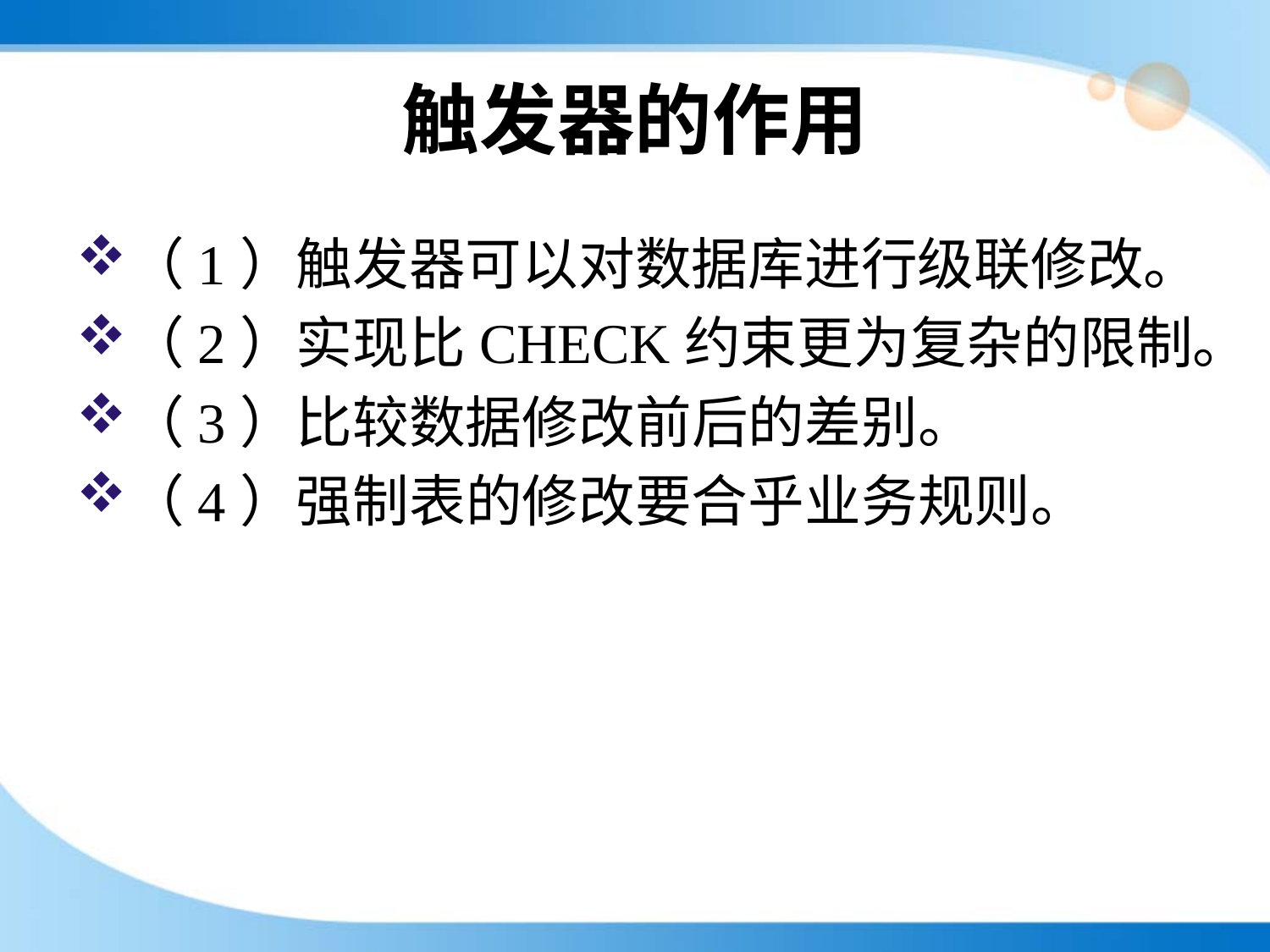

# 触发器的作用
（1）触发器可以对数据库进行级联修改。
（2）实现比CHECK约束更为复杂的限制。
（3）比较数据修改前后的差别。
（4）强制表的修改要合乎业务规则。